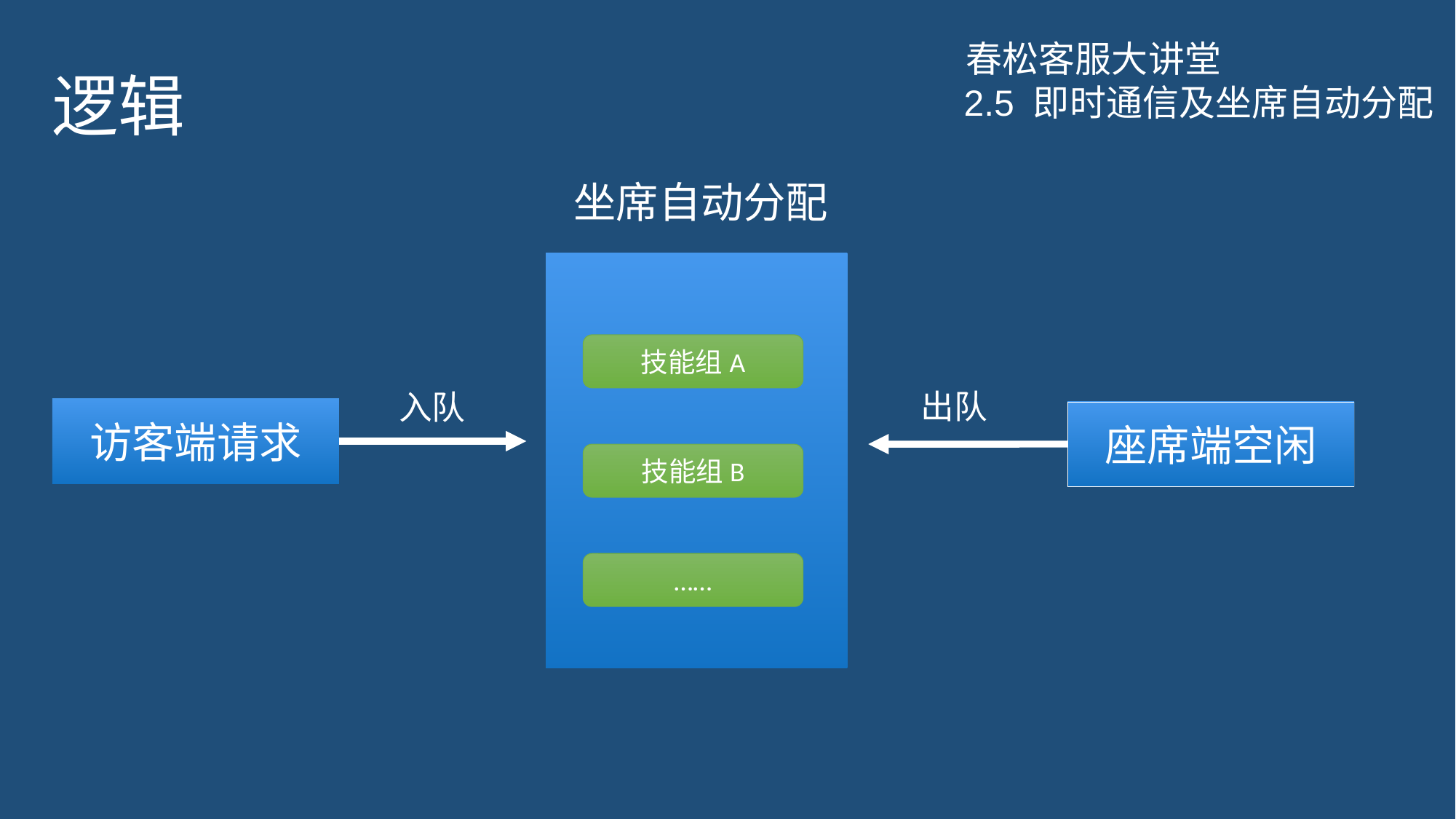

逻辑
春松客服大讲堂
2.5 即时通信及坐席自动分配
坐席自动分配

技能组A
出队
入队
访客端请求
座席端空闲
技能组B
……